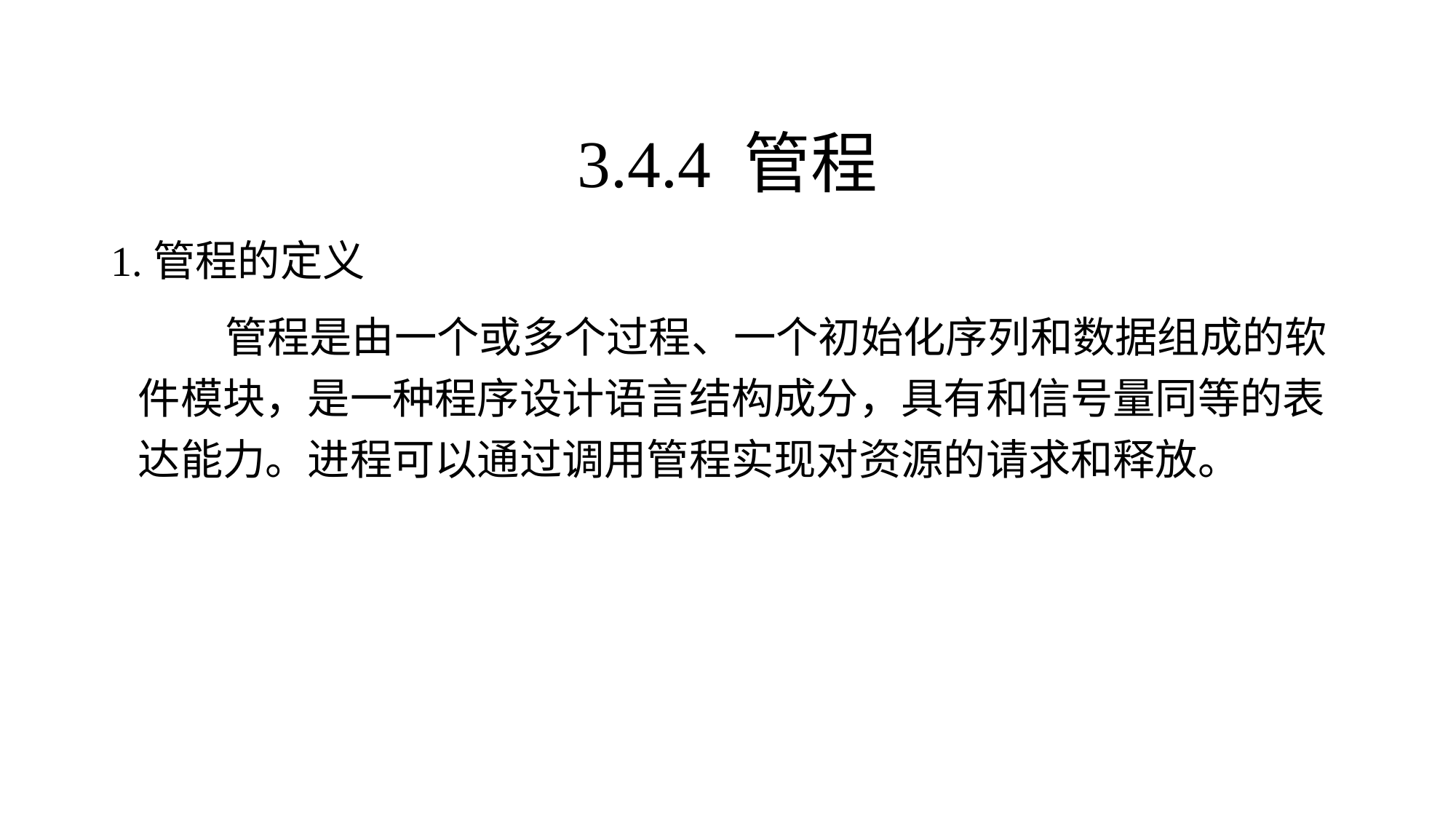

1.管程的定义
           管程是由一个或多个过程、一个初始化序列和数据组成的软件模块，是一种程序设计语言结构成分，具有和信号量同等的表达能力。进程可以通过调用管程实现对资源的请求和释放。
3.4.4 管程
16